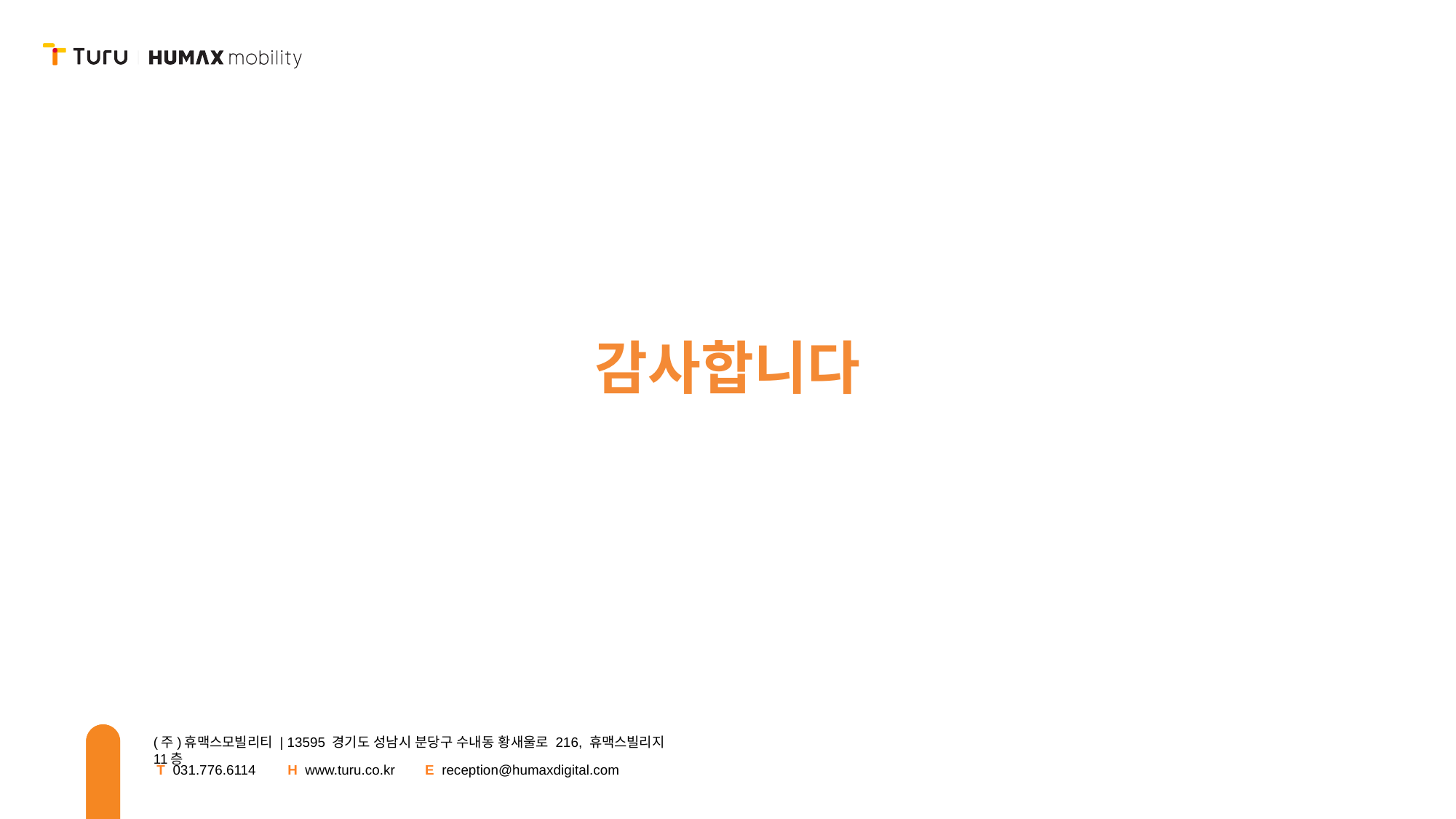

감사합니다
(주)휴맥스모빌리티 | 13595 경기도 성남시 분당구 수내동 황새울로 216, 휴맥스빌리지 11층
T  031.776.6114
H  www.turu.co.kr
E  reception@humaxdigital.com